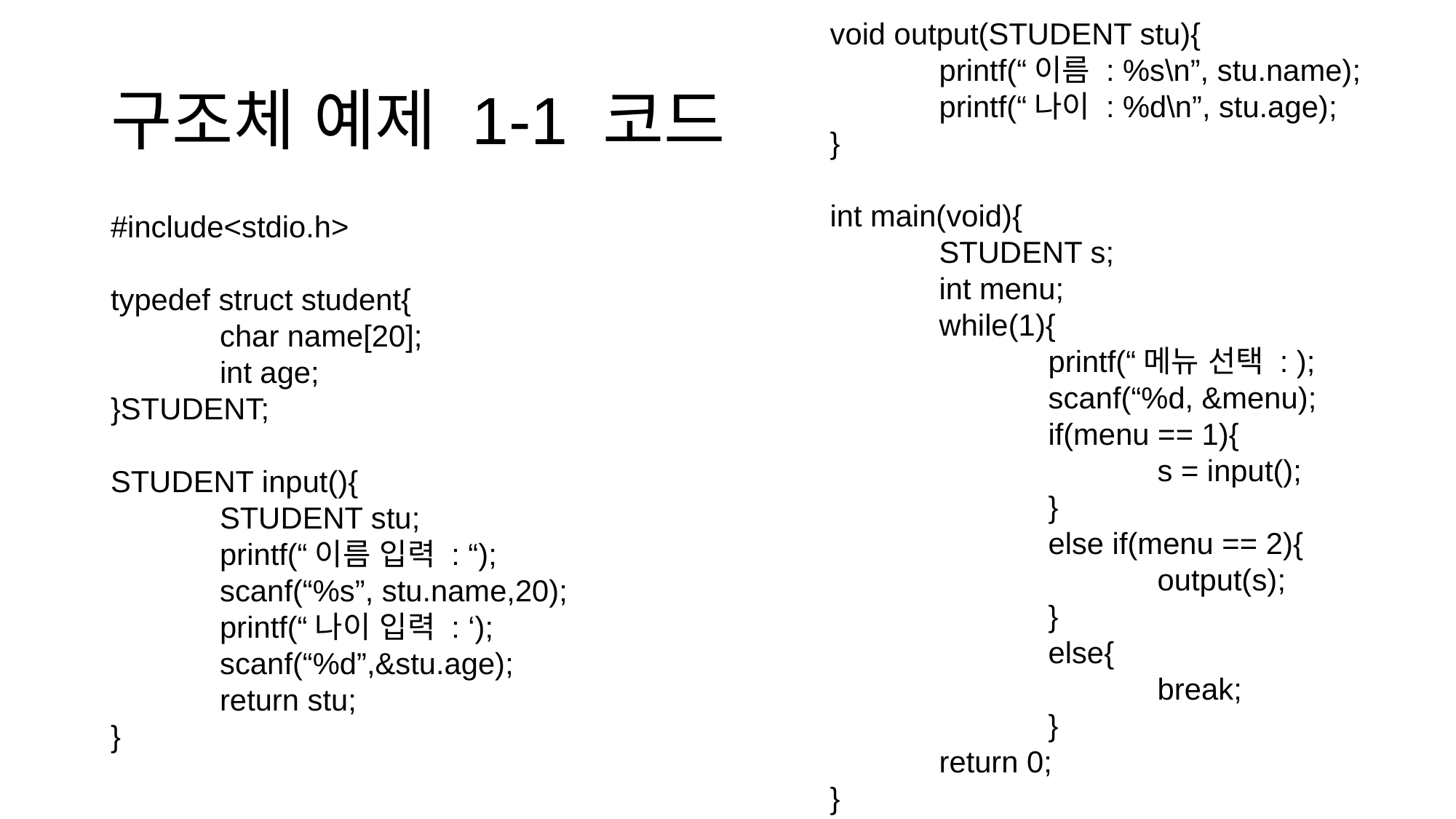

void output(STUDENT stu){
	printf(“이름 : %s\n”, stu.name);
	printf(“나이 : %d\n”, stu.age);
}

int main(void){
	STUDENT s;
	int menu;
	while(1){
		printf(“메뉴 선택 : );
		scanf(“%d, &menu);
		if(menu == 1){
			s = input();
		}
		else if(menu == 2){
			output(s);
		}
		else{
			break;
		}
	return 0;
}
# 구조체 예제 1-1 코드
#include<stdio.h>

typedef struct student{
	char name[20];
	int age;
}STUDENT;

STUDENT input(){
	STUDENT stu;
	printf(“이름 입력 : “);
	scanf(“%s”, stu.name,20);
	printf(“나이 입력 : ‘);
	scanf(“%d”,&stu.age);
	return stu;
}